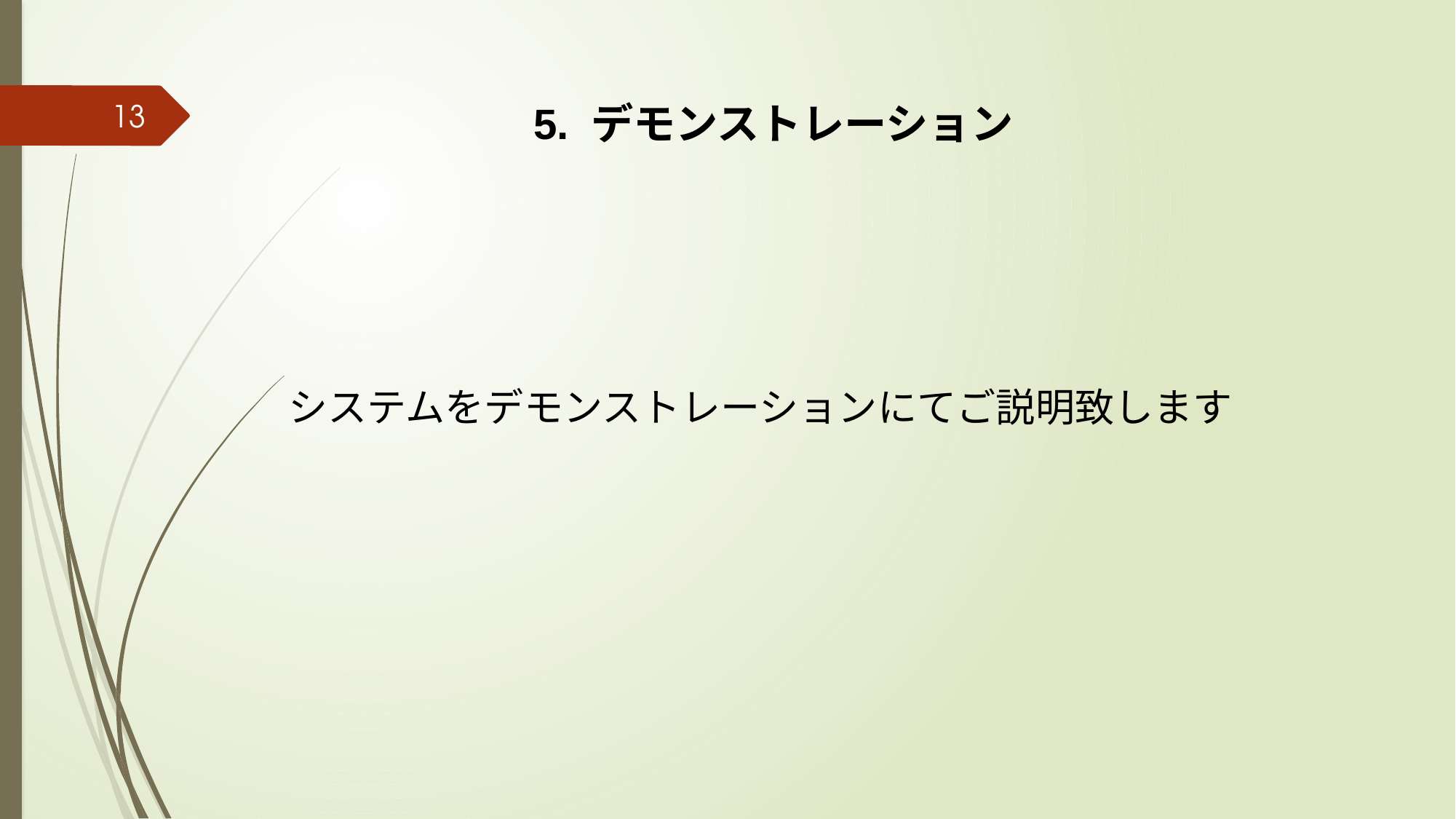

5. デモンストレーション
13
システムをデモンストレーションにてご説明致します